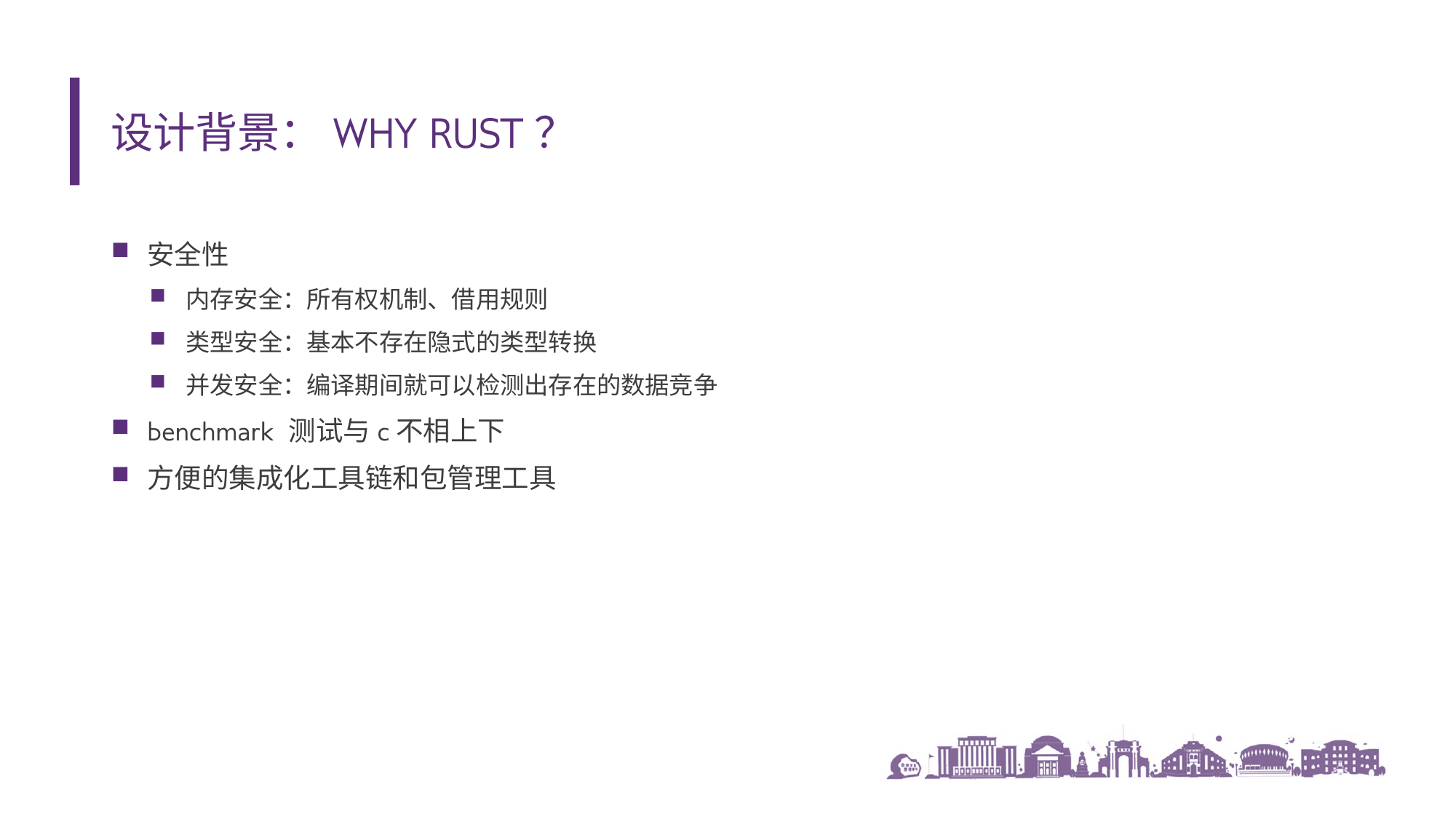

# 设计背景：why rust？
安全性
内存安全：所有权机制、借用规则
类型安全：基本不存在隐式的类型转换
并发安全：编译期间就可以检测出存在的数据竞争
benchmark 测试与c不相上下
方便的集成化工具链和包管理工具